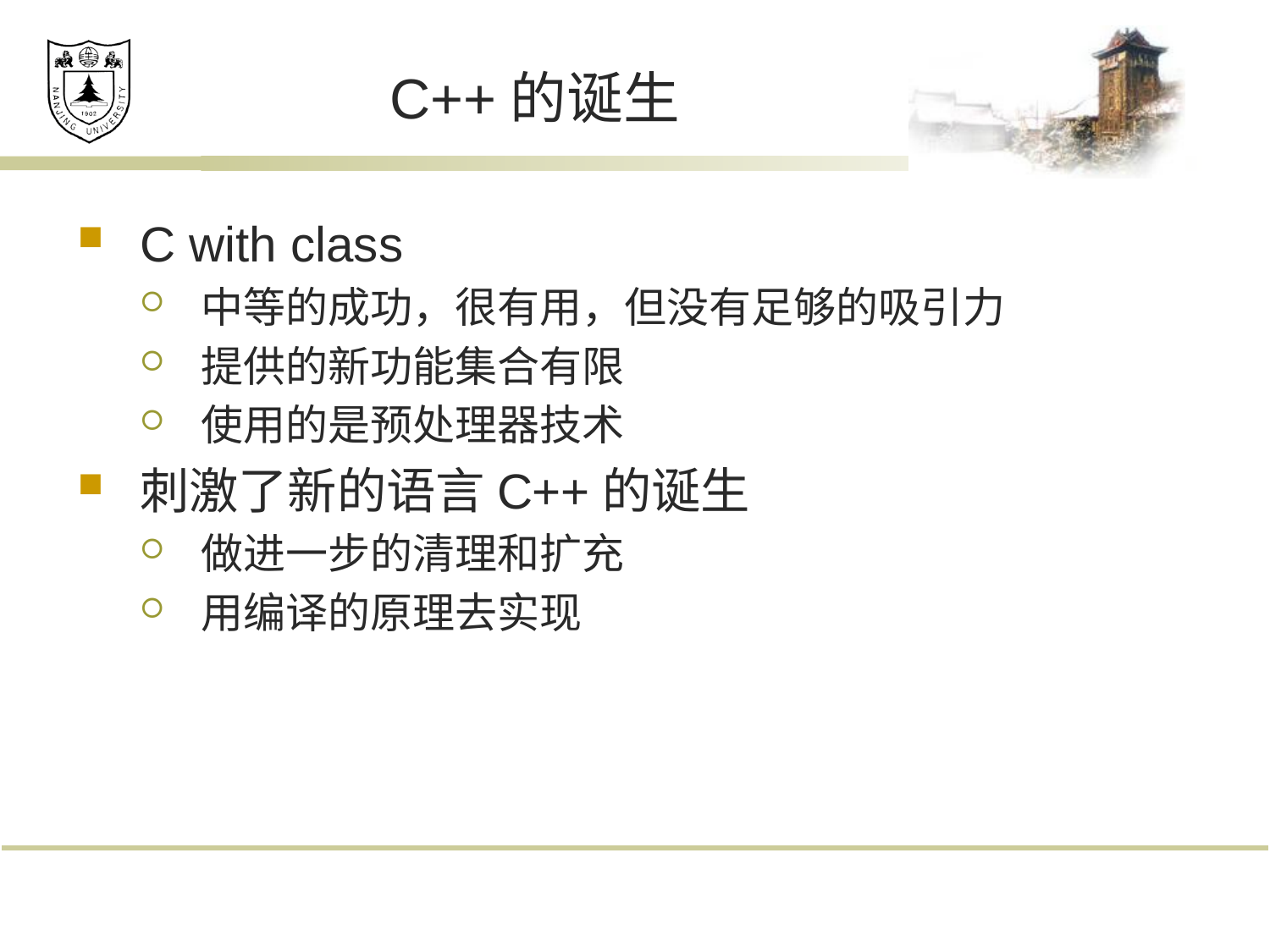

# C++的诞生
C with class
中等的成功，很有用，但没有足够的吸引力
提供的新功能集合有限
使用的是预处理器技术
刺激了新的语言C++的诞生
做进一步的清理和扩充
用编译的原理去实现

9